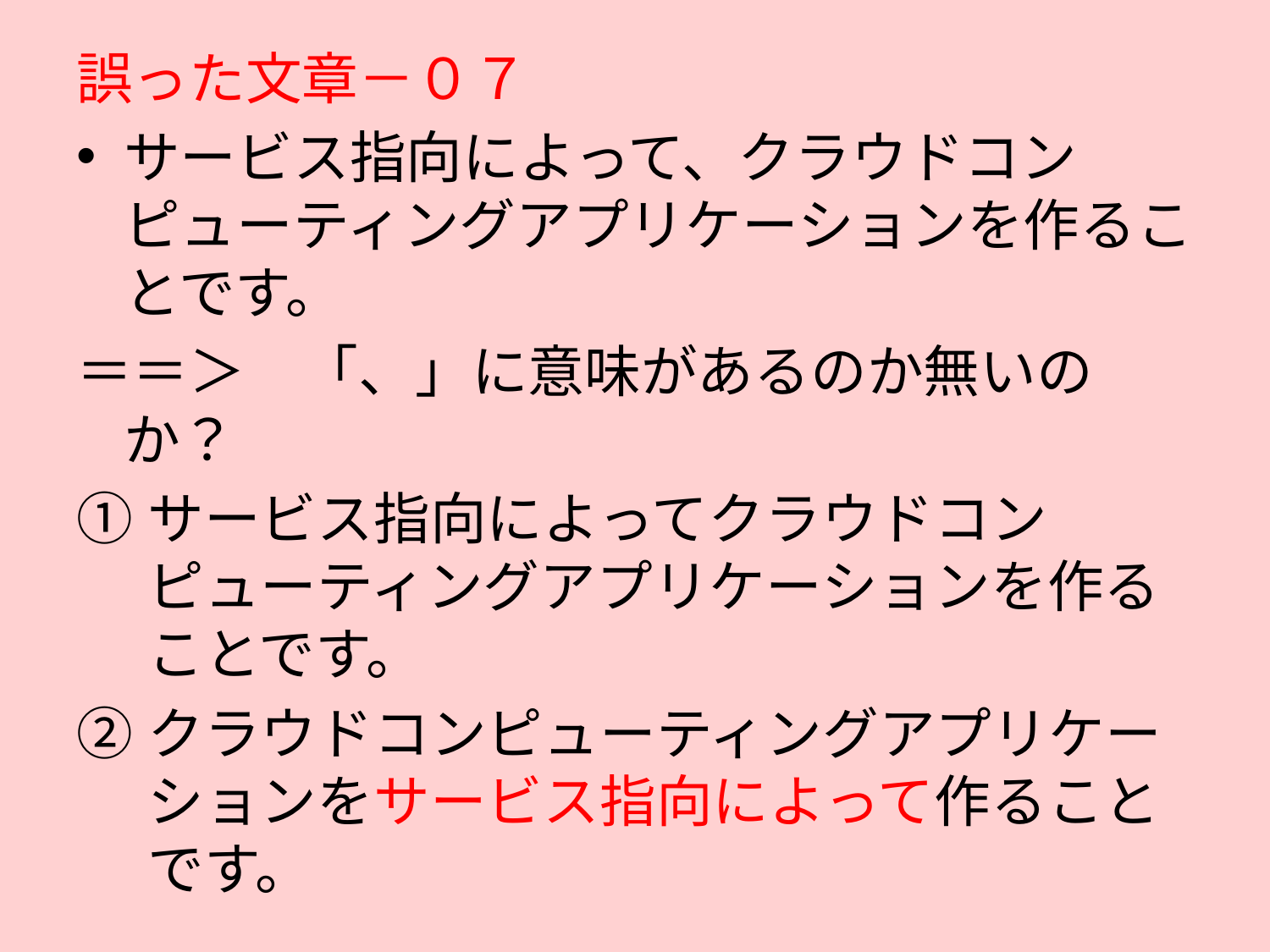

誤った文章－０７
サービス指向によって、クラウドコンピューティングアプリケーションを作ることです。
＝＝＞　「、」に意味があるのか無いのか？
サービス指向によってクラウドコンピューティングアプリケーションを作ることです。
クラウドコンピューティングアプリケーションをサービス指向によって作ることです。